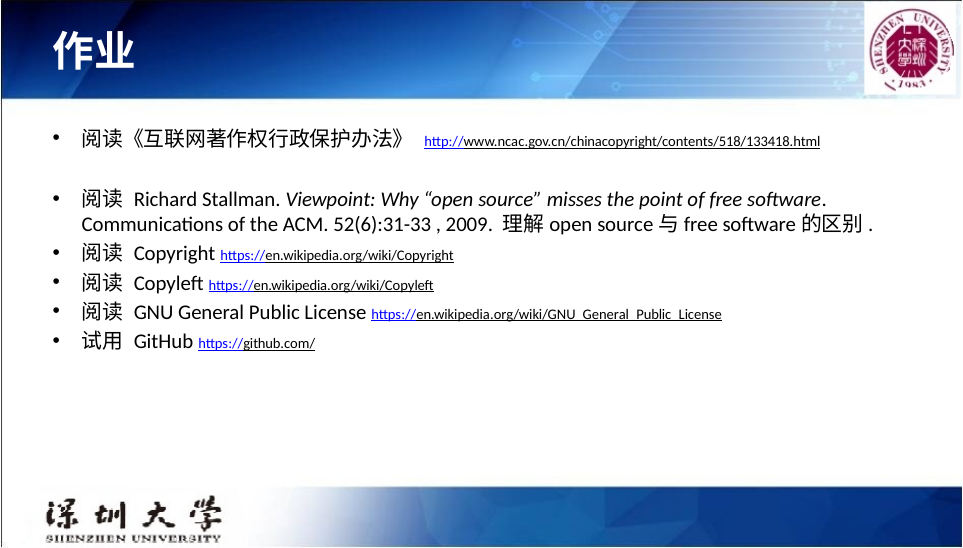

# 作业
阅读《互联网著作权行政保护办法》 http://www.ncac.gov.cn/chinacopyright/contents/518/133418.html

阅读 Richard Stallman. Viewpoint: Why “open source” misses the point of free software. Communications of the ACM. 52(6):31-33 , 2009. 理解open source与free software的区别.
阅读 Copyright https://en.wikipedia.org/wiki/Copyright
阅读 Copyleft https://en.wikipedia.org/wiki/Copyleft
阅读 GNU General Public License https://en.wikipedia.org/wiki/GNU_General_Public_License
试用 GitHub https://github.com/
282